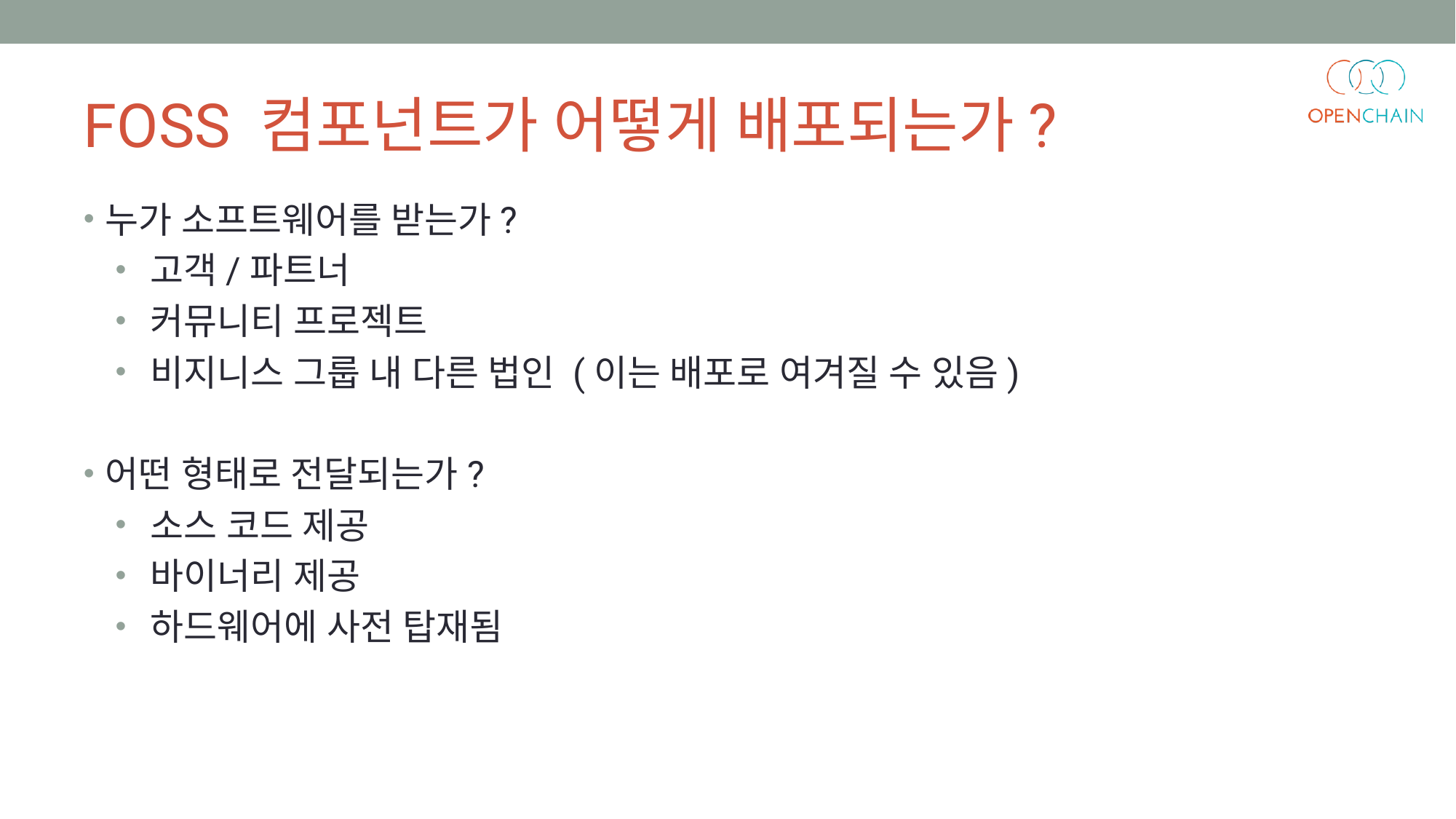

# FOSS 컴포넌트가 어떻게 배포되는가?
누가 소프트웨어를 받는가?
고객/파트너
커뮤니티 프로젝트
비지니스 그룹 내 다른 법인 (이는 배포로 여겨질 수 있음)

어떤 형태로 전달되는가?
소스 코드 제공
바이너리 제공
하드웨어에 사전 탑재됨